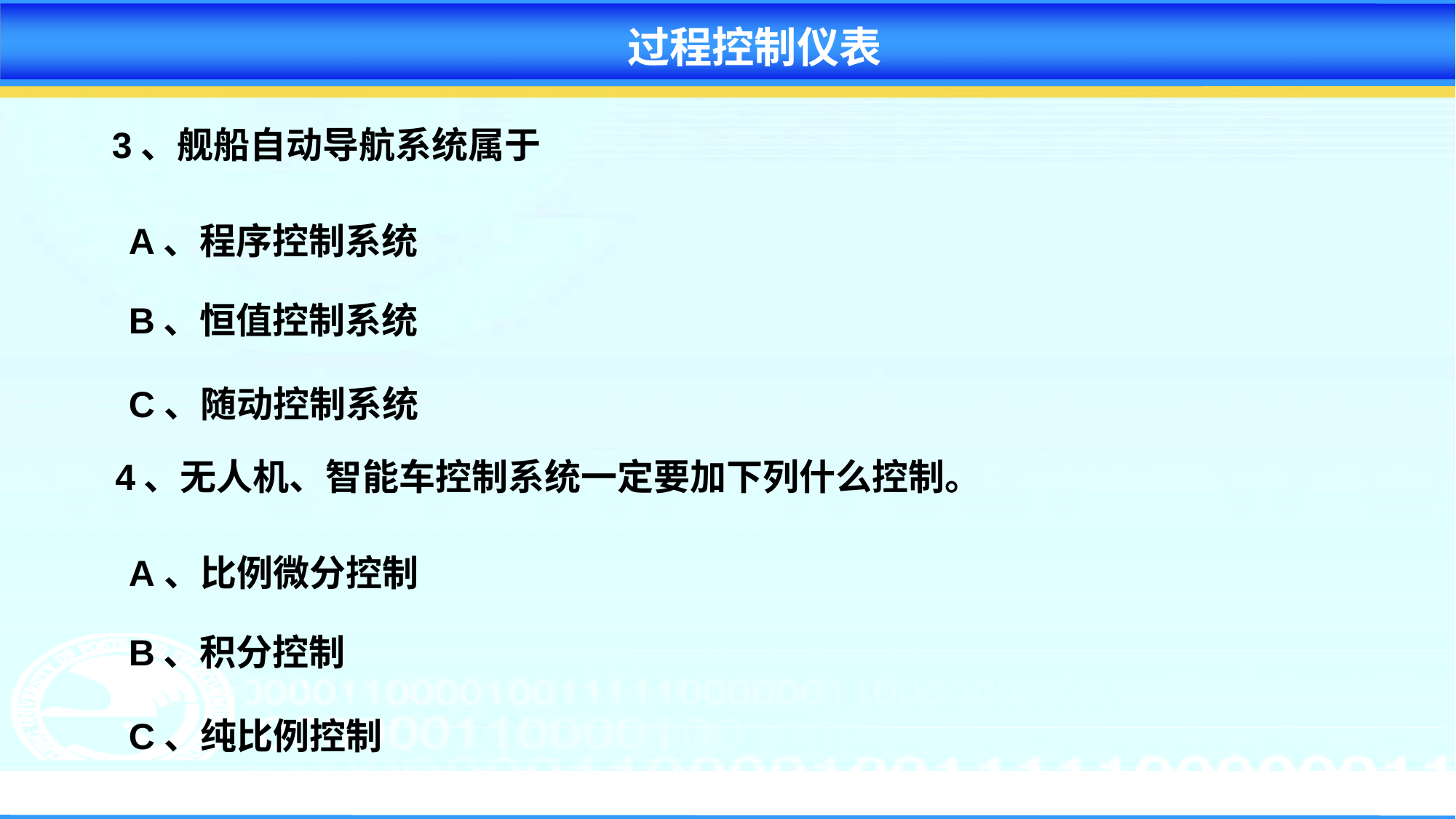

过程控制仪表
3、舰船自动导航系统属于
A、程序控制系统
B、恒值控制系统
C、随动控制系统
4、无人机、智能车控制系统一定要加下列什么控制。
A、比例微分控制
B、积分控制
C、纯比例控制